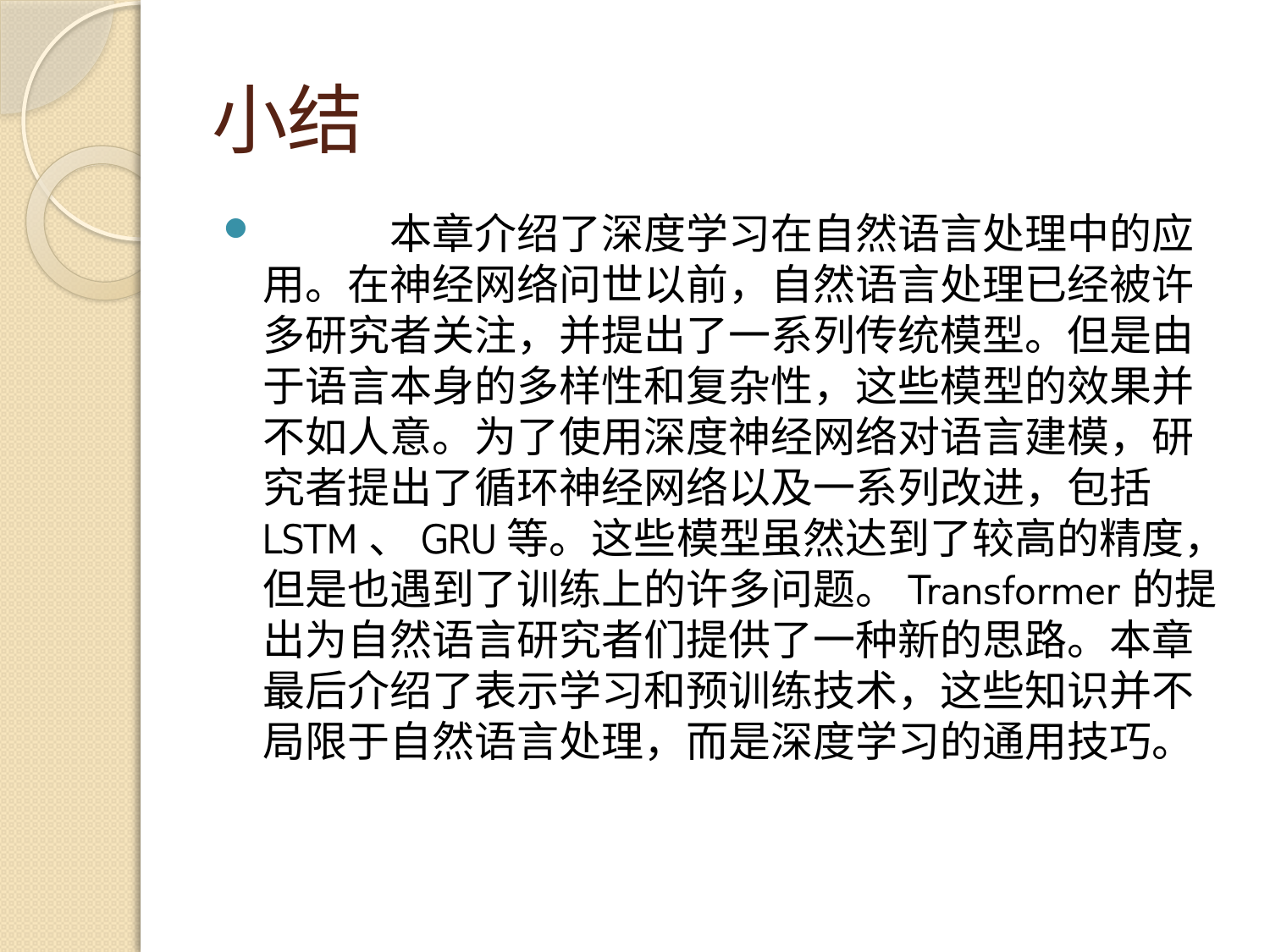

# 小结
	本章介绍了深度学习在自然语言处理中的应用。在神经网络问世以前，自然语言处理已经被许多研究者关注，并提出了一系列传统模型。但是由于语言本身的多样性和复杂性，这些模型的效果并不如人意。为了使用深度神经网络对语言建模，研究者提出了循环神经网络以及一系列改进，包括LSTM、GRU等。这些模型虽然达到了较高的精度，但是也遇到了训练上的许多问题。Transformer的提出为自然语言研究者们提供了一种新的思路。本章最后介绍了表示学习和预训练技术，这些知识并不局限于自然语言处理，而是深度学习的通用技巧。